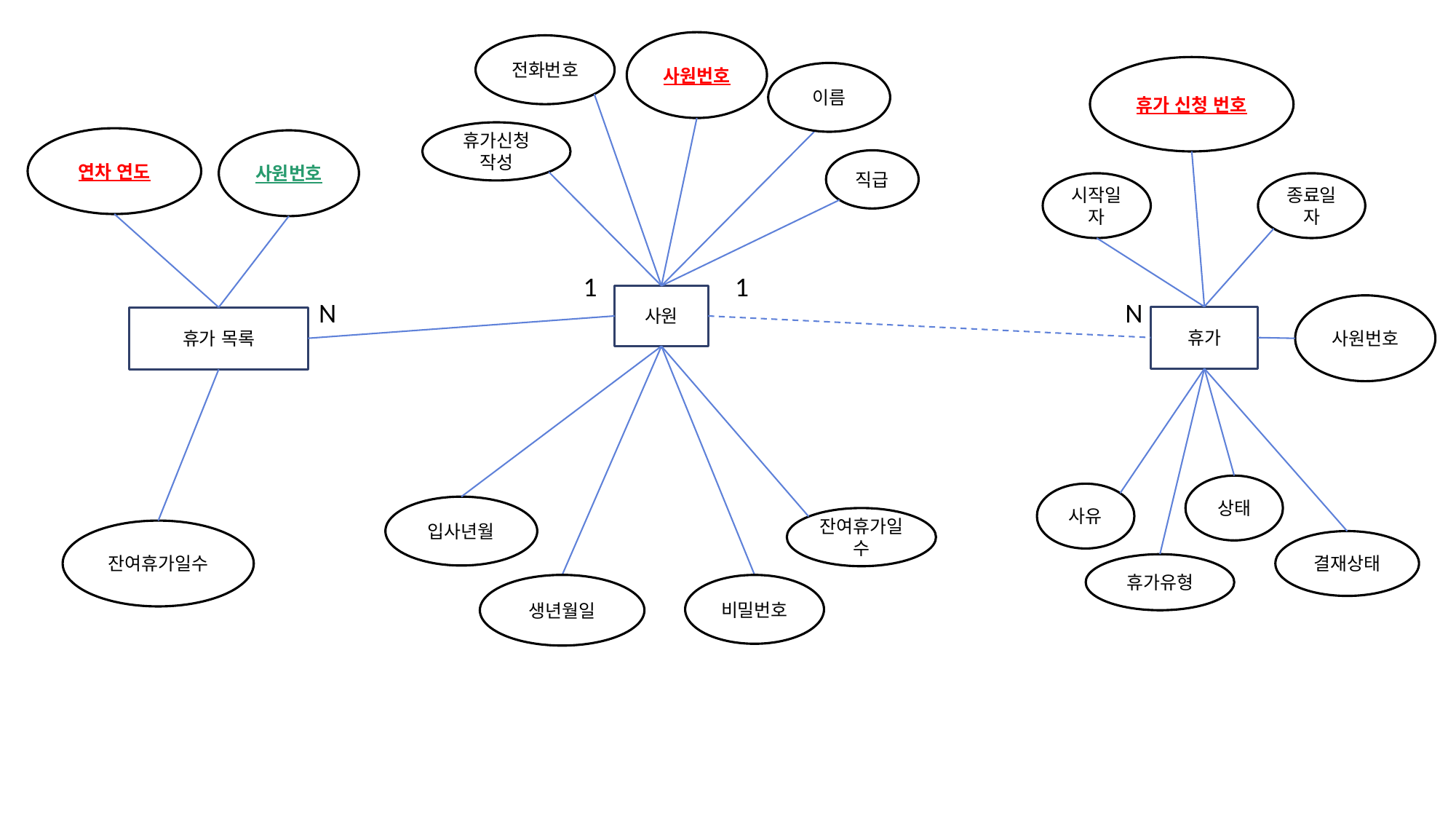

사원번호
전화번호
휴가 신청 번호
이름
휴가신청
작성
연차 연도
사원번호
직급
종료일자
시작일자
1
1
사원
N
N
사원번호
휴가
휴가 목록
상태
사유
입사년월
잔여휴가일수
잔여휴가일수
결재상태
휴가유형
생년월일
비밀번호